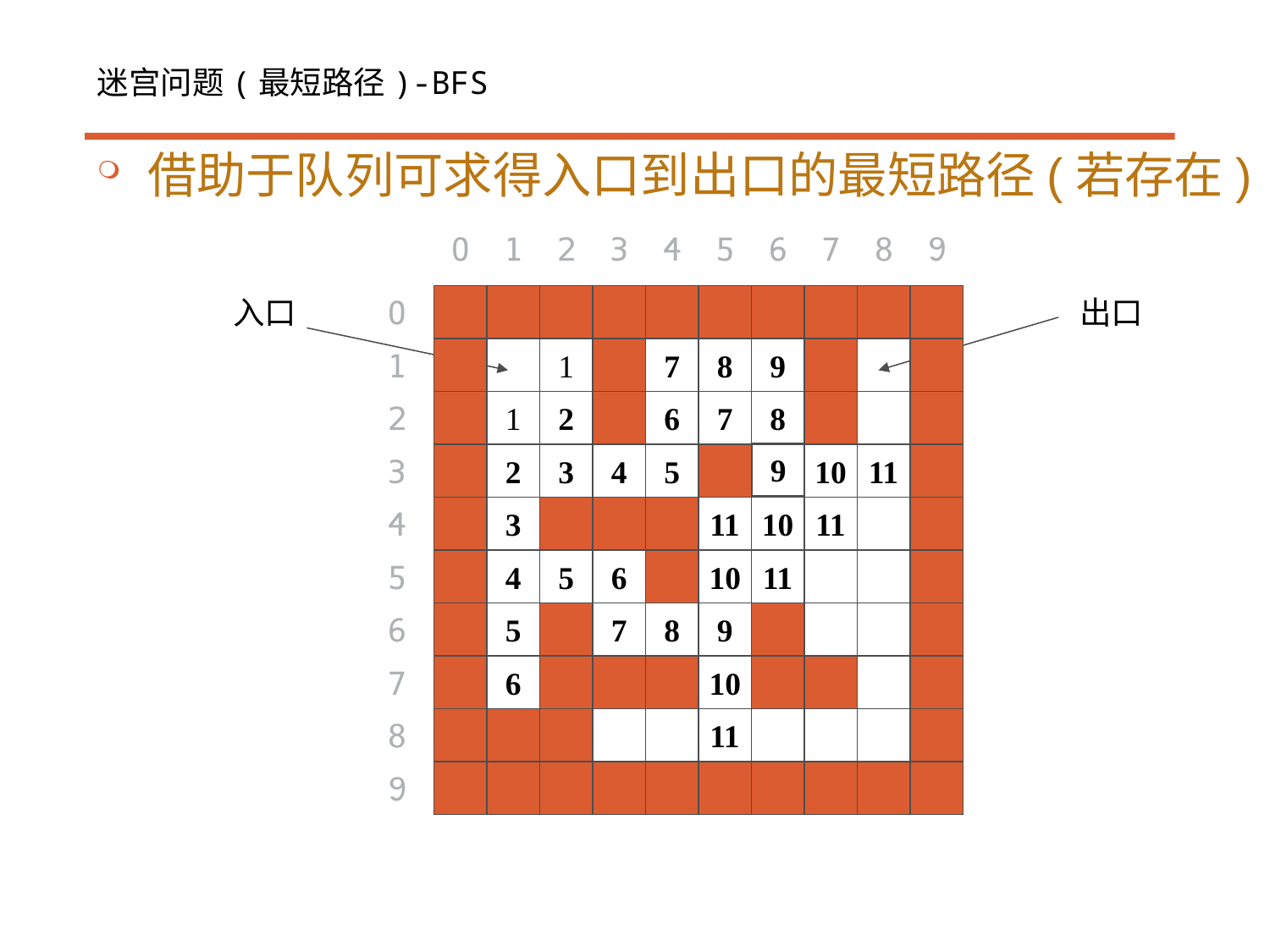

#
迷宫问题(最短路径)-BFS

借助于队列可求得入口到出口的最短路径(若存在)
0
1
2
3
4
5
6
7
8
9
入口
0

出口

1

1

7
8
9

2

1
2

6
7
8

9
3

2
3
4
5

10
11

4

3

11
10
11

5

4
5
6

10
11

6

5

7
8
9

7

6

10

8

11

9

21